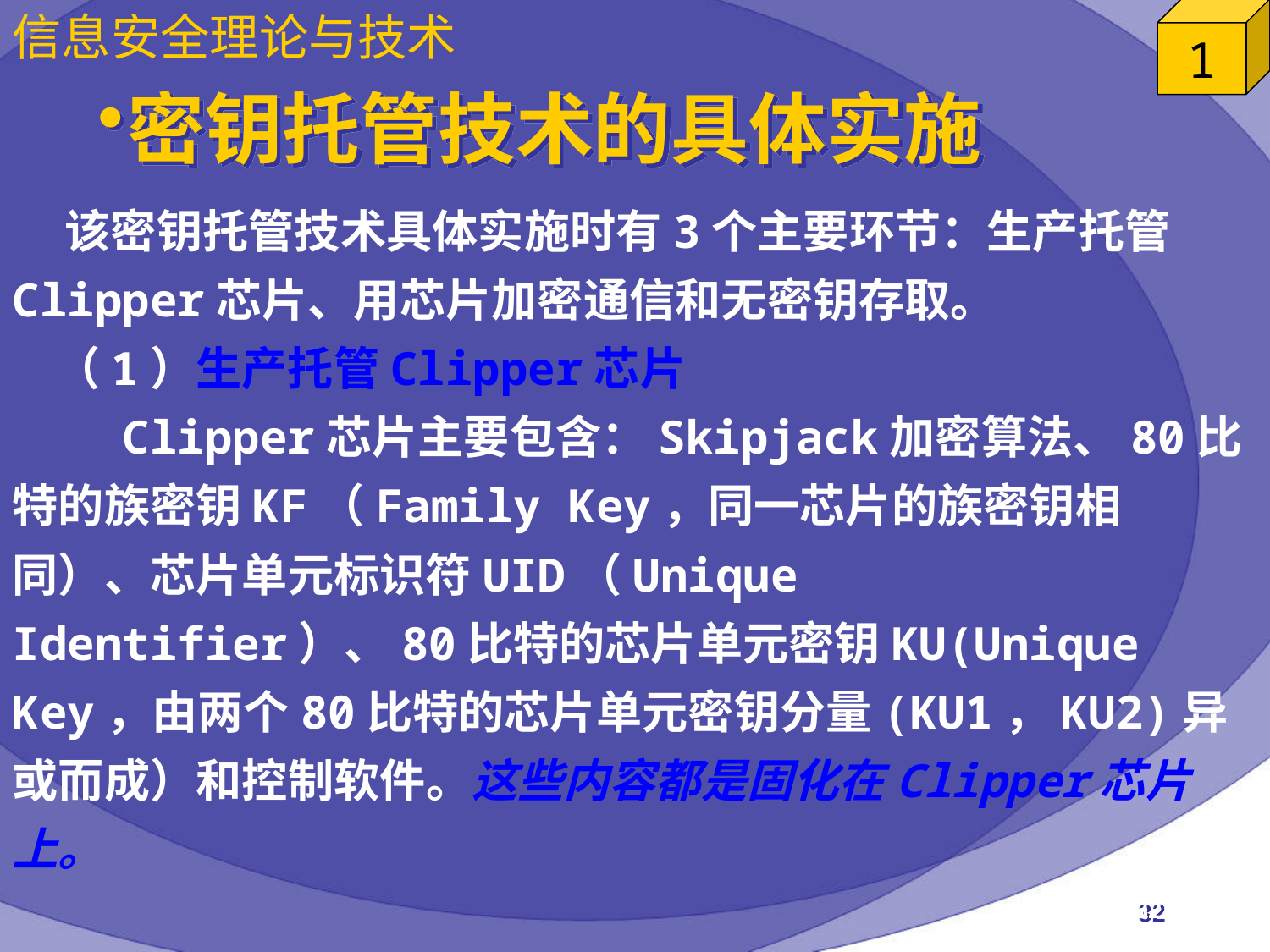

密钥托管技术的具体实施
    该密钥托管技术具体实施时有3个主要环节：生产托管Clipper芯片、用芯片加密通信和无密钥存取。
   （1）生产托管Clipper芯片
    Clipper芯片主要包含：Skipjack加密算法、80比特的族密钥KF（Family Key，同一芯片的族密钥相同）、芯片单元标识符UID（Unique Identifier）、80比特的芯片单元密钥KU(Unique Key，由两个80比特的芯片单元密钥分量(KU1，KU2)异或而成）和控制软件。这些内容都是固化在Clipper芯片上。
2023/4/25
32